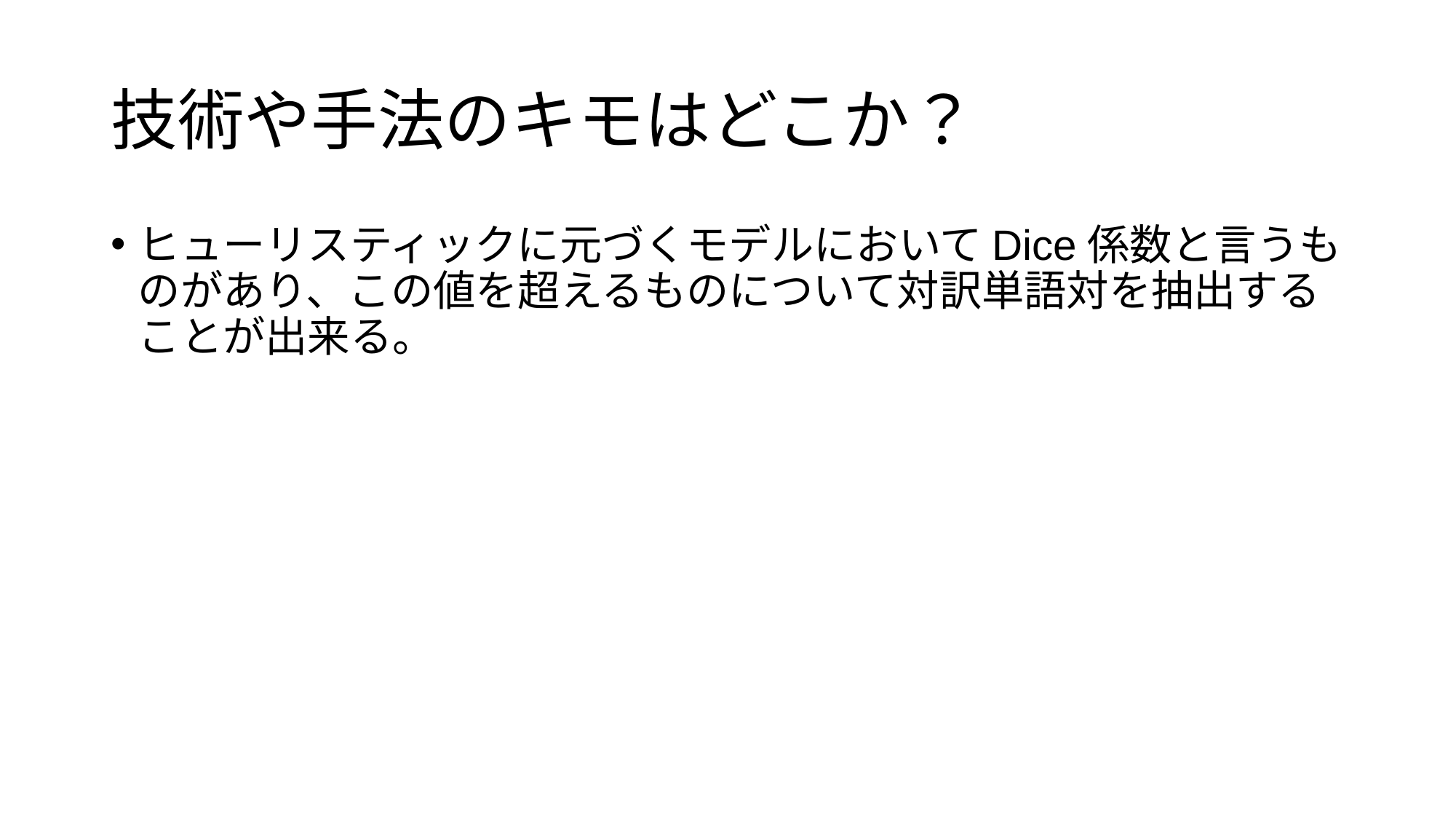

# 技術や手法のキモはどこか？
ヒューリスティックに元づくモデルにおいてDice係数と言うものがあり、この値を超えるものについて対訳単語対を抽出することが出来る。